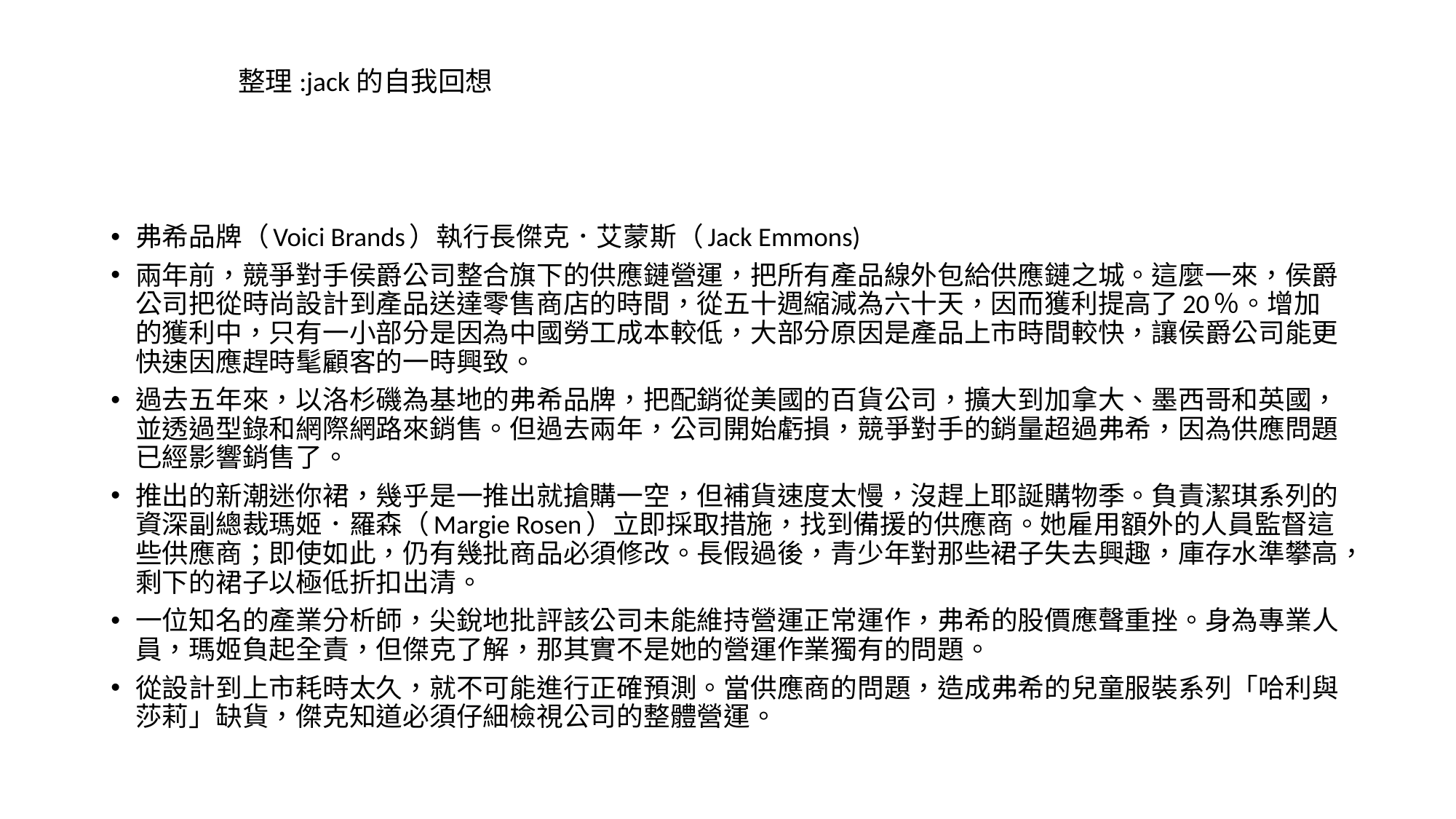

#
整理:jack的自我回想
弗希品牌（Voici Brands）執行長傑克．艾蒙斯（Jack Emmons)
兩年前，競爭對手侯爵公司整合旗下的供應鏈營運，把所有產品線外包給供應鏈之城。這麼一來，侯爵公司把從時尚設計到產品送達零售商店的時間，從五十週縮減為六十天，因而獲利提高了20％。增加的獲利中，只有一小部分是因為中國勞工成本較低，大部分原因是產品上市時間較快，讓侯爵公司能更快速因應趕時髦顧客的一時興致。
過去五年來，以洛杉磯為基地的弗希品牌，把配銷從美國的百貨公司，擴大到加拿大、墨西哥和英國，並透過型錄和網際網路來銷售。但過去兩年，公司開始虧損，競爭對手的銷量超過弗希，因為供應問題已經影響銷售了。
推出的新潮迷你裙，幾乎是一推出就搶購一空，但補貨速度太慢，沒趕上耶誕購物季。負責潔琪系列的資深副總裁瑪姬．羅森（Margie Rosen）立即採取措施，找到備援的供應商。她雇用額外的人員監督這些供應商；即使如此，仍有幾批商品必須修改。長假過後，青少年對那些裙子失去興趣，庫存水準攀高，剩下的裙子以極低折扣出清。
一位知名的產業分析師，尖銳地批評該公司未能維持營運正常運作，弗希的股價應聲重挫。身為專業人員，瑪姬負起全責，但傑克了解，那其實不是她的營運作業獨有的問題。
從設計到上市耗時太久，就不可能進行正確預測。當供應商的問題，造成弗希的兒童服裝系列「哈利與莎莉」缺貨，傑克知道必須仔細檢視公司的整體營運。